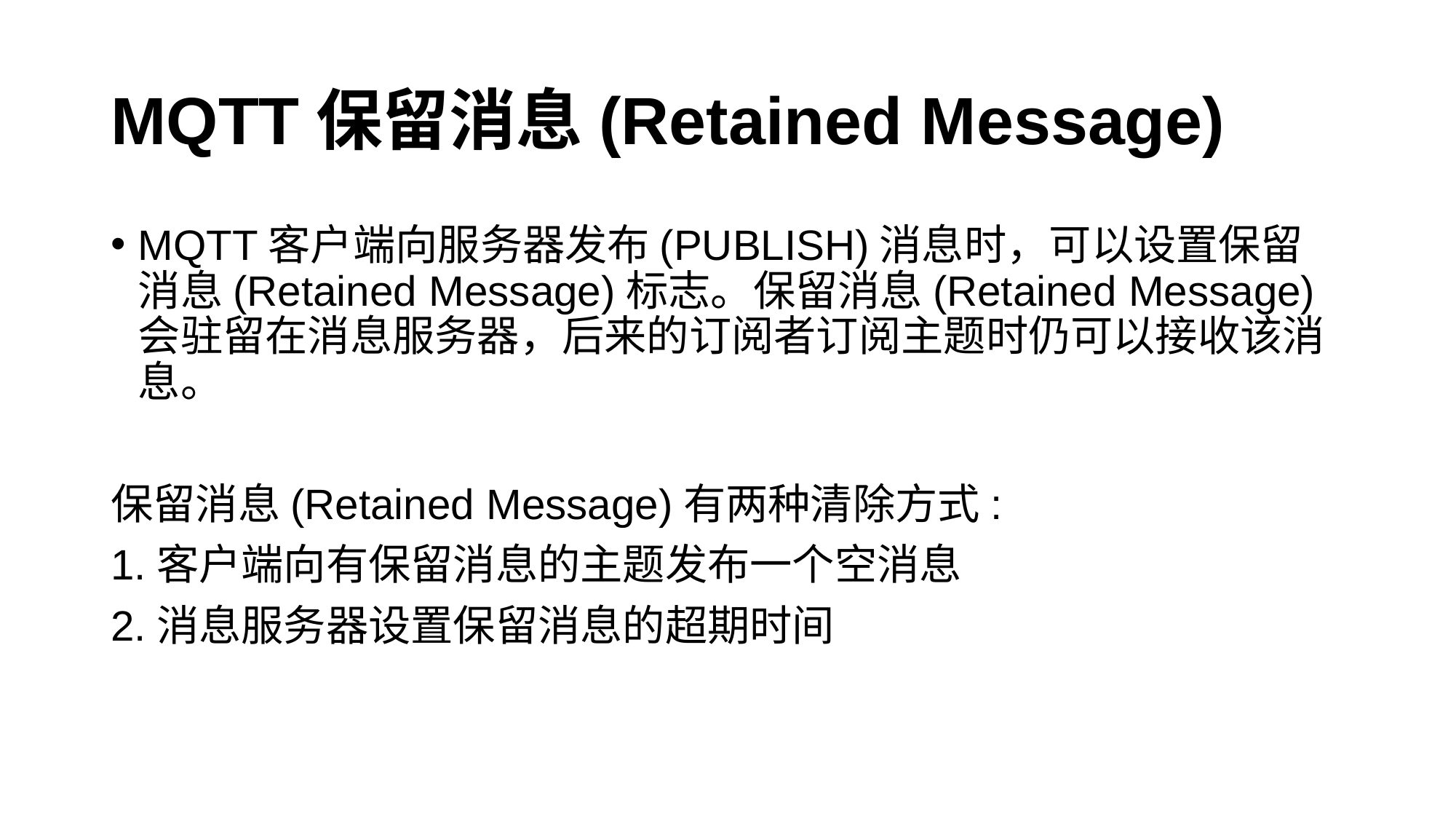

# MQTT保留消息(Retained Message)
MQTT客户端向服务器发布(PUBLISH)消息时，可以设置保留消息(Retained Message)标志。保留消息(Retained Message)会驻留在消息服务器，后来的订阅者订阅主题时仍可以接收该消息。

保留消息(Retained Message)有两种清除方式:
1.客户端向有保留消息的主题发布一个空消息
2.消息服务器设置保留消息的超期时间